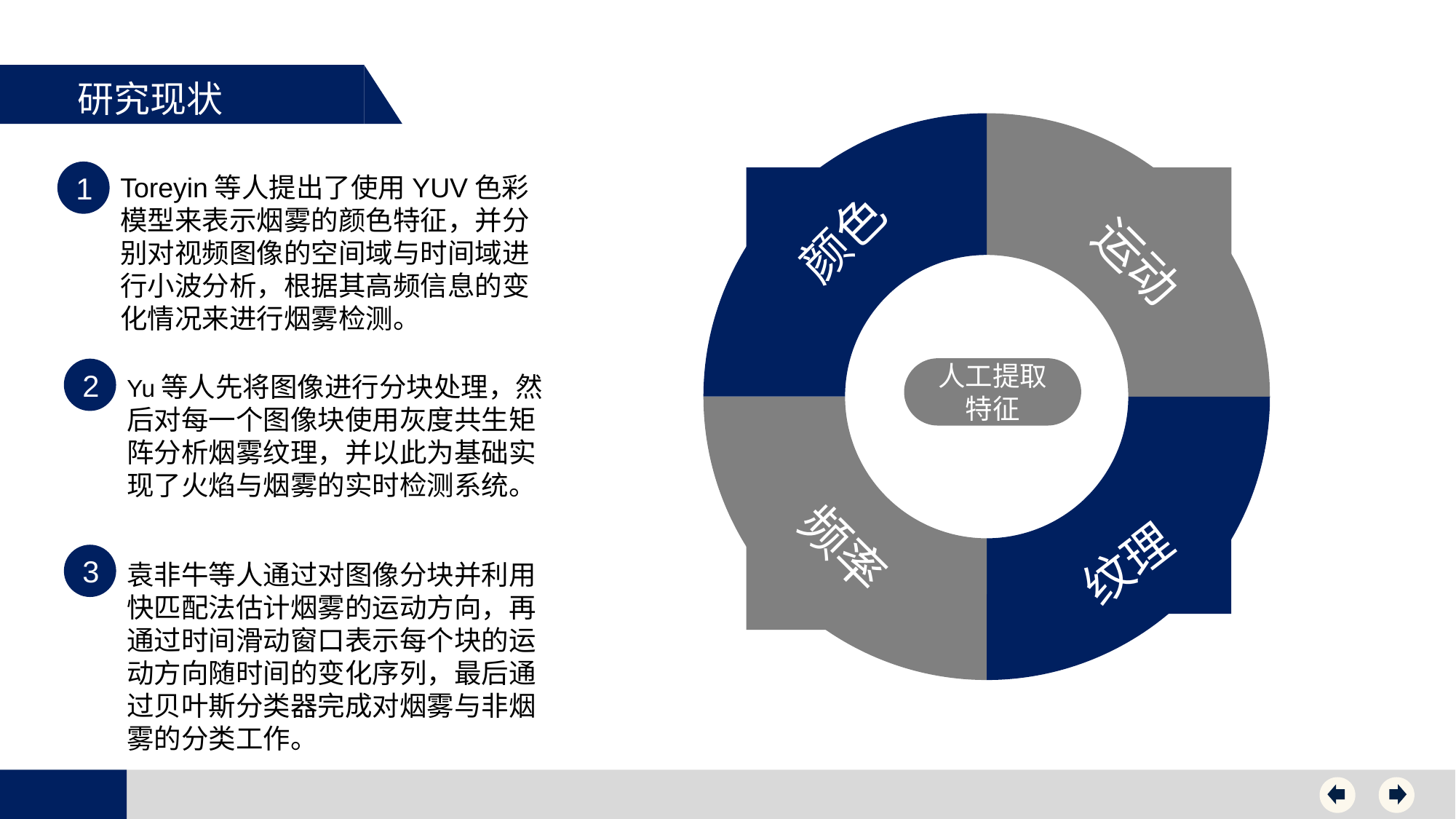

研究现状

### Chart

| Category | 销售额 |
|---|---|
| 第一季度 | 30.0 |
| 第二季度 | 30.0 |
| 第三季度 | 30.0 |
| 第四季度 | 30.0 |

颜色

1
Toreyin等人提出了使用YUV色彩模型来表示烟雾的颜色特征，并分别对视频图像的空间域与时间域进行小波分析，根据其高频信息的变化情况来进行烟雾检测。
运动
人工提取特征
2
Yu等人先将图像进行分块处理，然后对每一个图像块使用灰度共生矩阵分析烟雾纹理，并以此为基础实现了火焰与烟雾的实时检测系统。
频率
纹理
3
袁非牛等人通过对图像分块并利用快匹配法估计烟雾的运动方向，再通过时间滑动窗口表示每个块的运动方向随时间的变化序列，最后通过贝叶斯分类器完成对烟雾与非烟雾的分类工作。